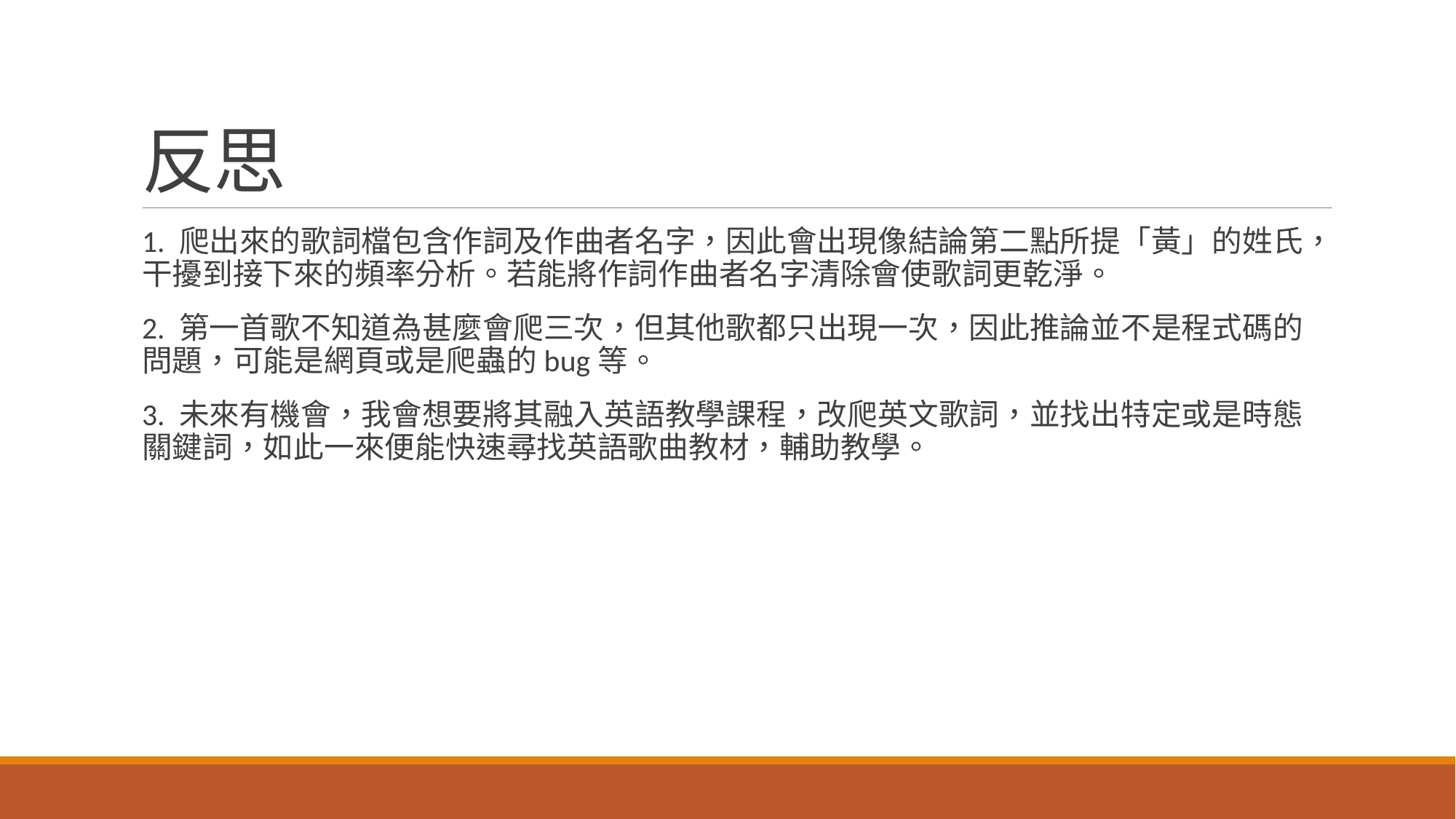

# 反思
1. 爬出來的歌詞檔包含作詞及作曲者名字，因此會出現像結論第二點所提「黃」的姓氏，干擾到接下來的頻率分析。若能將作詞作曲者名字清除會使歌詞更乾淨。
2. 第一首歌不知道為甚麼會爬三次，但其他歌都只出現一次，因此推論並不是程式碼的問題，可能是網頁或是爬蟲的bug等。
3. 未來有機會，我會想要將其融入英語教學課程，改爬英文歌詞，並找出特定或是時態關鍵詞，如此一來便能快速尋找英語歌曲教材，輔助教學。